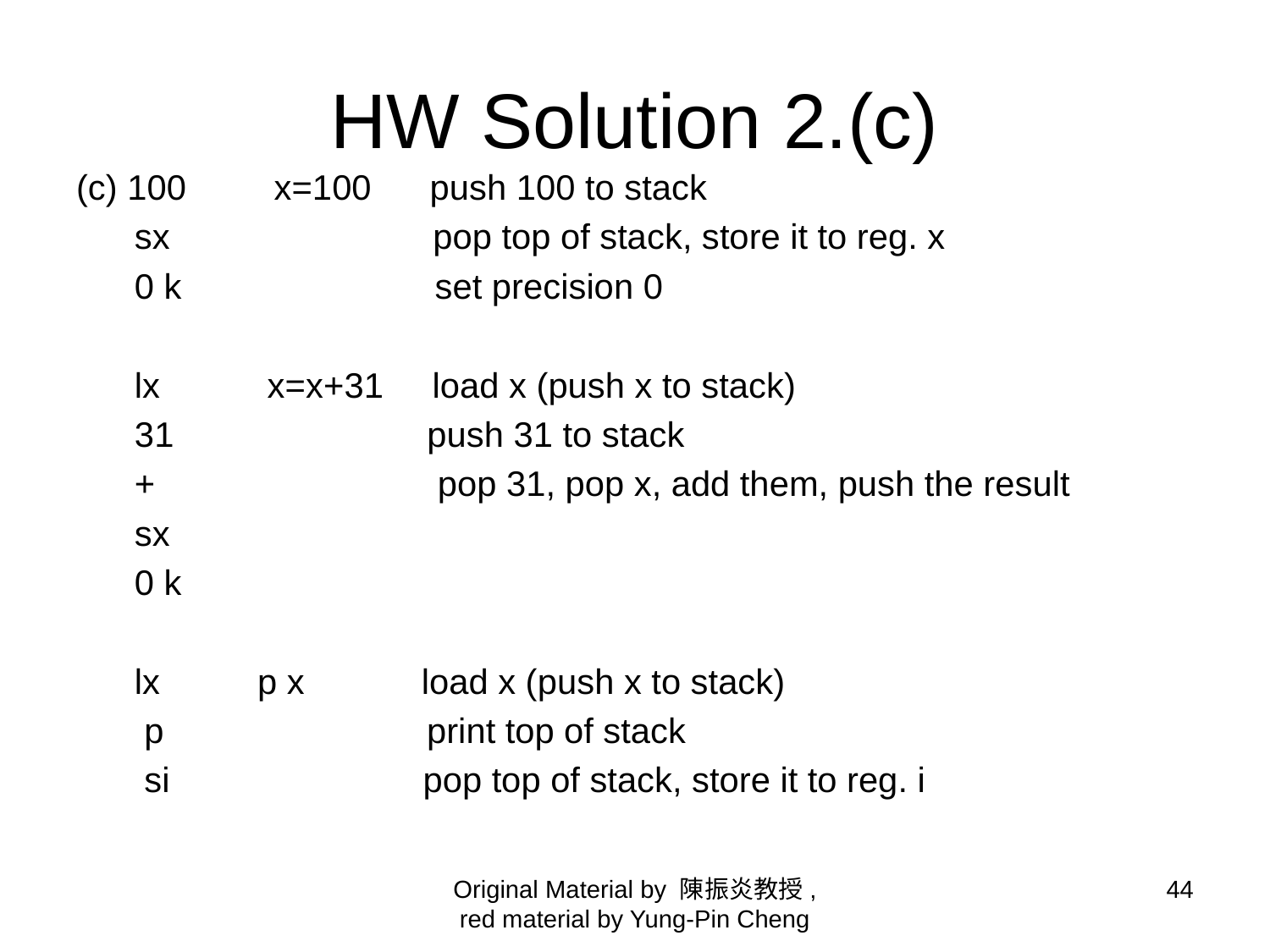

# HW Solution 2.(c)
(c) 100         x=100      push 100 to stack
      sx                           pop top of stack, store it to reg. x
      0 k                          set precision 0

      lx           x=x+31     load x (push x to stack)
      31                          push 31 to stack
      +                             pop 31, pop x, add them, push the result
      sx
      0 k

      lx          p x            load x (push x to stack)
       p                           print top of stack
       si                          pop top of stack, store it to reg. i

Original Material by 陳振炎教授, red material by Yung-Pin Cheng
44